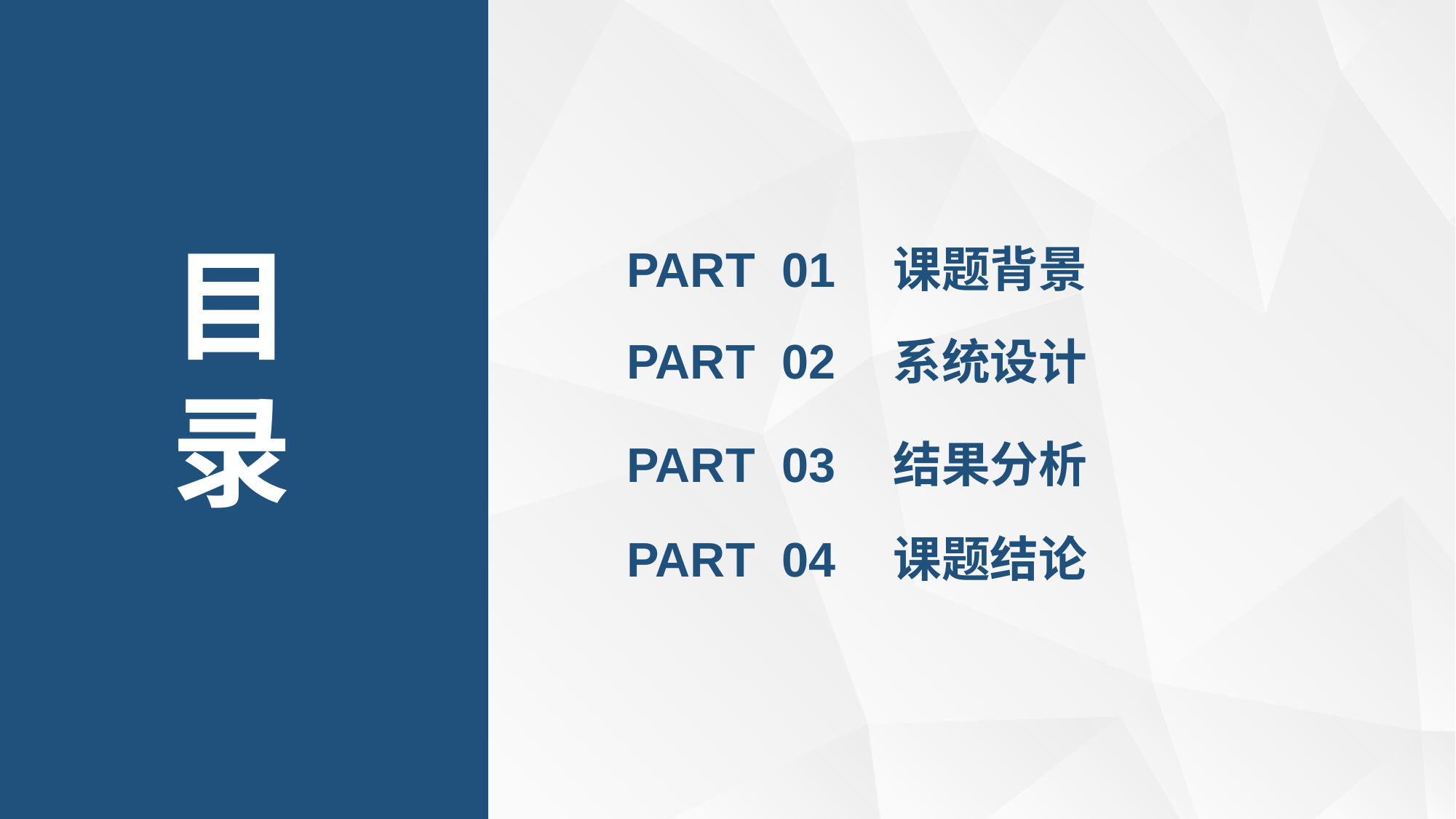

目
录
PART  01
课题背景
PART  02
系统设计
PART  03

结果分析
PART  04

课题结论